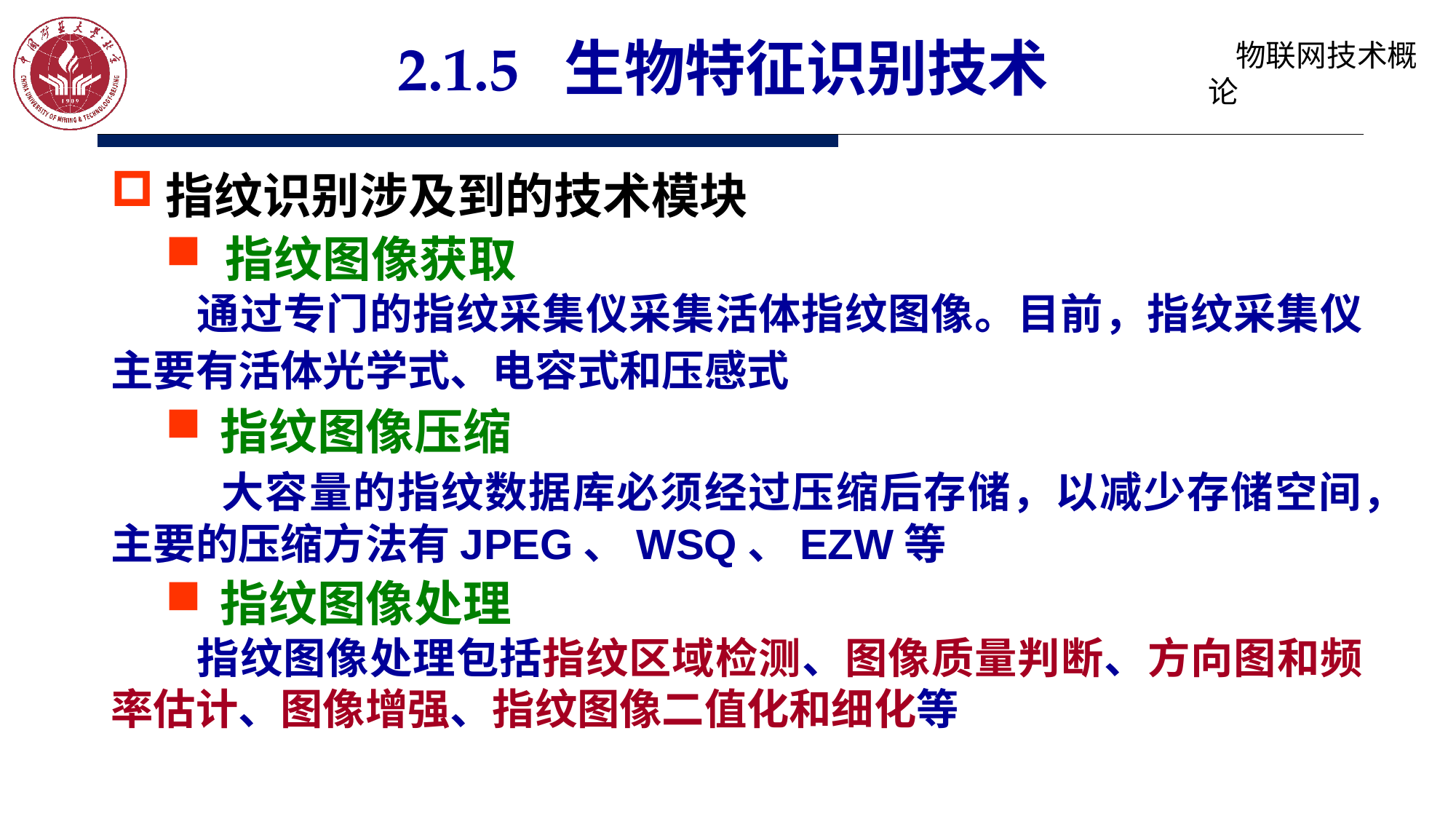

# 2.1.5  生物特征识别技术
指纹识别涉及到的技术模块
 指纹图像获取
通过专门的指纹采集仪采集活体指纹图像。目前，指纹采集仪主要有活体光学式、电容式和压感式
指纹图像压缩
	大容量的指纹数据库必须经过压缩后存储，以减少存储空间，主要的压缩方法有JPEG、WSQ、EZW等
指纹图像处理
指纹图像处理包括指纹区域检测、图像质量判断、方向图和频率估计、图像增强、指纹图像二值化和细化等